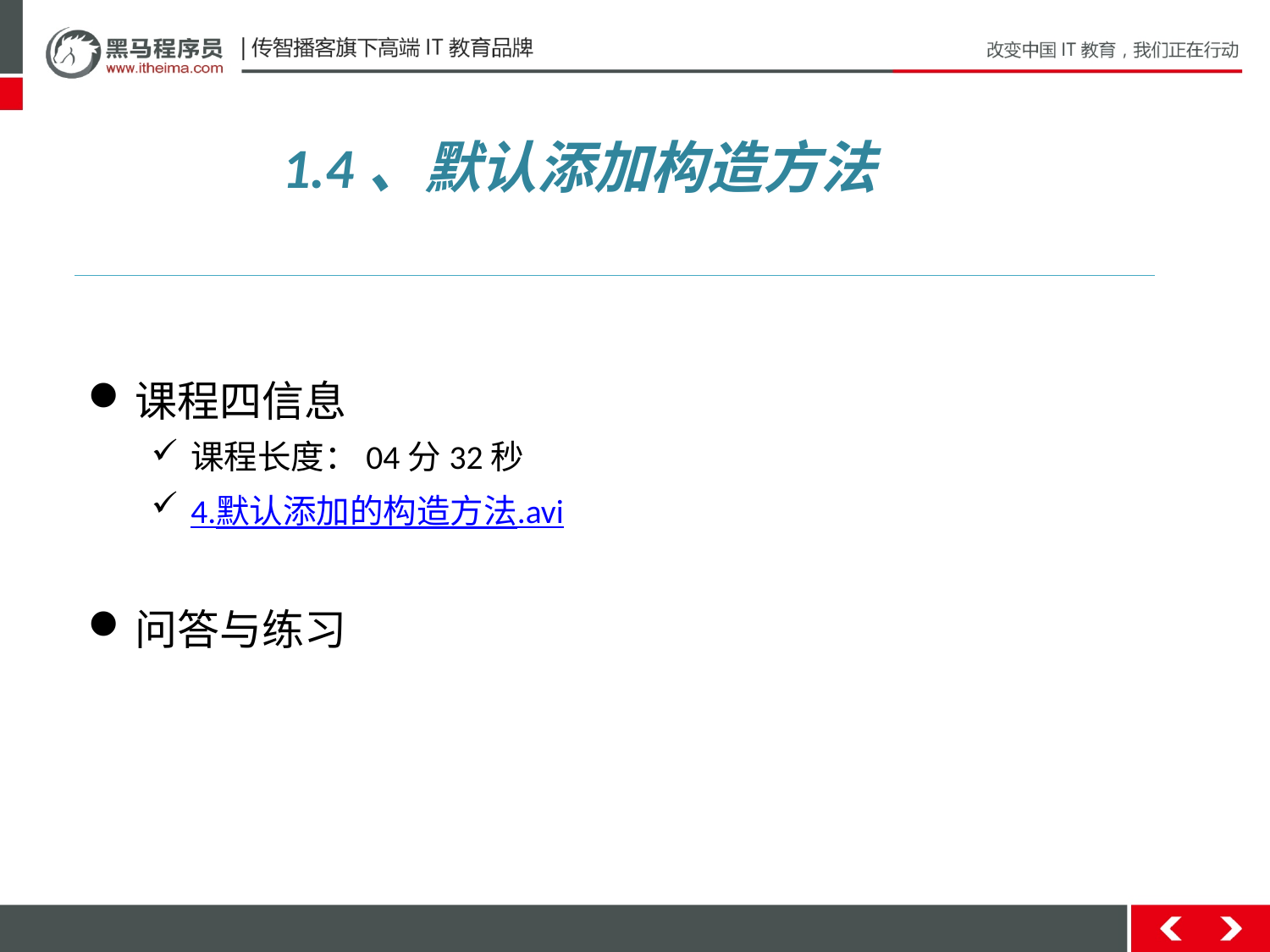

1.4、默认添加构造方法

课程四信息
课程长度：04分32秒
4.默认添加的构造方法.avi

问答与练习